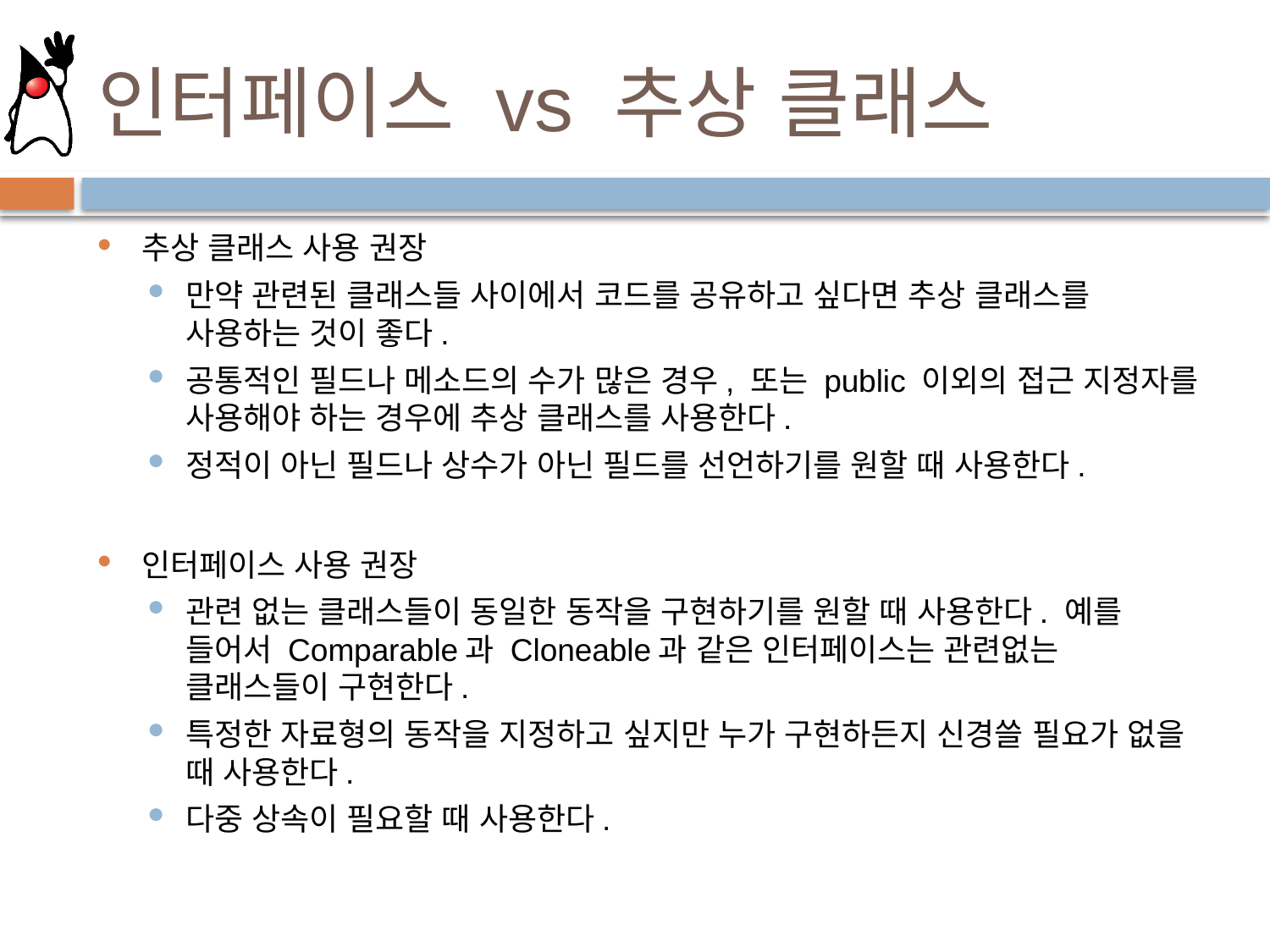

# 인터페이스 vs 추상 클래스
추상 클래스 사용 권장
만약 관련된 클래스들 사이에서 코드를 공유하고 싶다면 추상 클래스를 사용하는 것이 좋다.
공통적인 필드나 메소드의 수가 많은 경우, 또는 public 이외의 접근 지정자를 사용해야 하는 경우에 추상 클래스를 사용한다.
정적이 아닌 필드나 상수가 아닌 필드를 선언하기를 원할 때 사용한다.

인터페이스 사용 권장
관련 없는 클래스들이 동일한 동작을 구현하기를 원할 때 사용한다. 예를 들어서 Comparable과 Cloneable과 같은 인터페이스는 관련없는 클래스들이 구현한다.
특정한 자료형의 동작을 지정하고 싶지만 누가 구현하든지 신경쓸 필요가 없을 때 사용한다.
다중 상속이 필요할 때 사용한다.